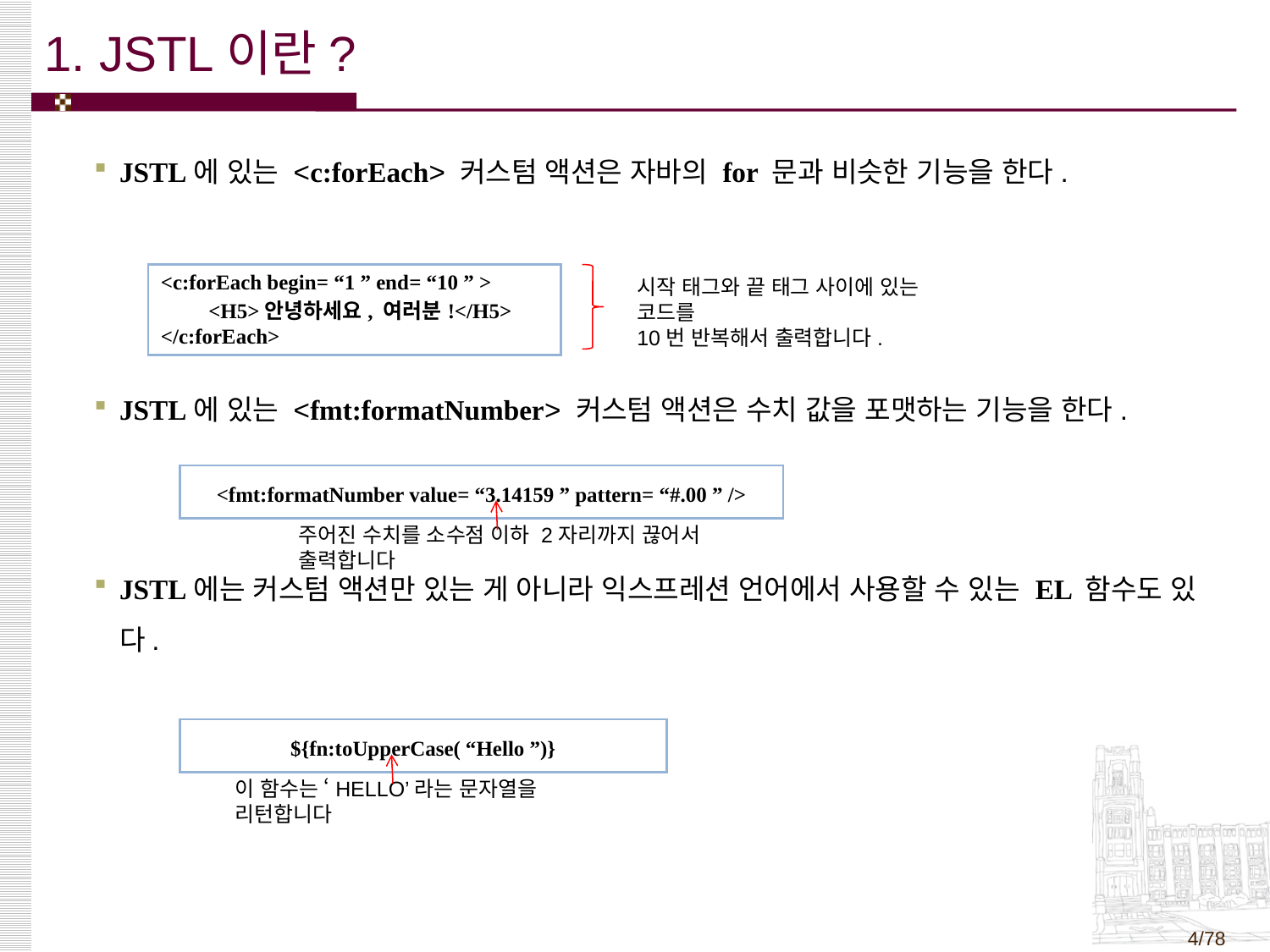

# 1. JSTL이란?
JSTL에 있는 <c:forEach> 커스텀 액션은 자바의 for 문과 비슷한 기능을 한다.

JSTL에 있는 <fmt:formatNumber> 커스텀 액션은 수치 값을 포맷하는 기능을 한다.

JSTL에는 커스텀 액션만 있는 게 아니라 익스프레션 언어에서 사용할 수 있는 EL 함수도 있다.

| <c:forEach begin= “1 ” end= “10 ” > <H5>안녕하세요, 여러분!</H5> </c:forEach> |
| --- |

시작 태그와 끝 태그 사이에 있는 코드를
10번 반복해서 출력합니다.
| <fmt:formatNumber value= “3.14159 ” pattern= “#.00 ” /> |
| --- |
주어진 수치를 소수점 이하 2자리까지 끊어서 출력합니다
| ${fn:toUpperCase( “Hello ”)} |
| --- |
이 함수는 ‘HELLO’라는 문자열을 리턴합니다